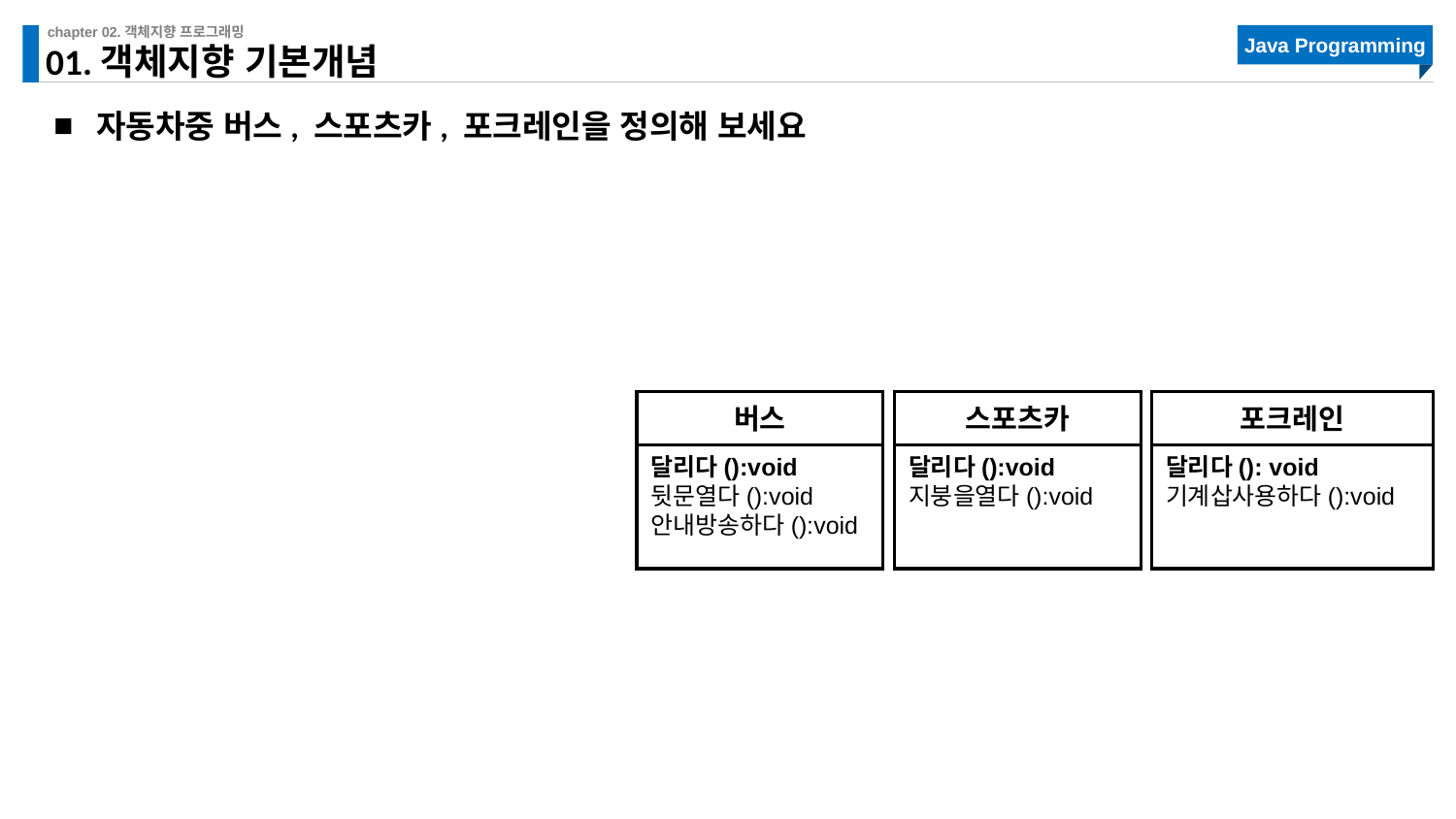

# 01.객체지향 기본개념
자동차중 버스, 스포츠카, 포크레인을 정의해 보세요
버스
달리다():void
뒷문열다():void
안내방송하다():void
스포츠카
달리다():void
지붕을열다():void
포크레인
달리다(): void
기계삽사용하다():void